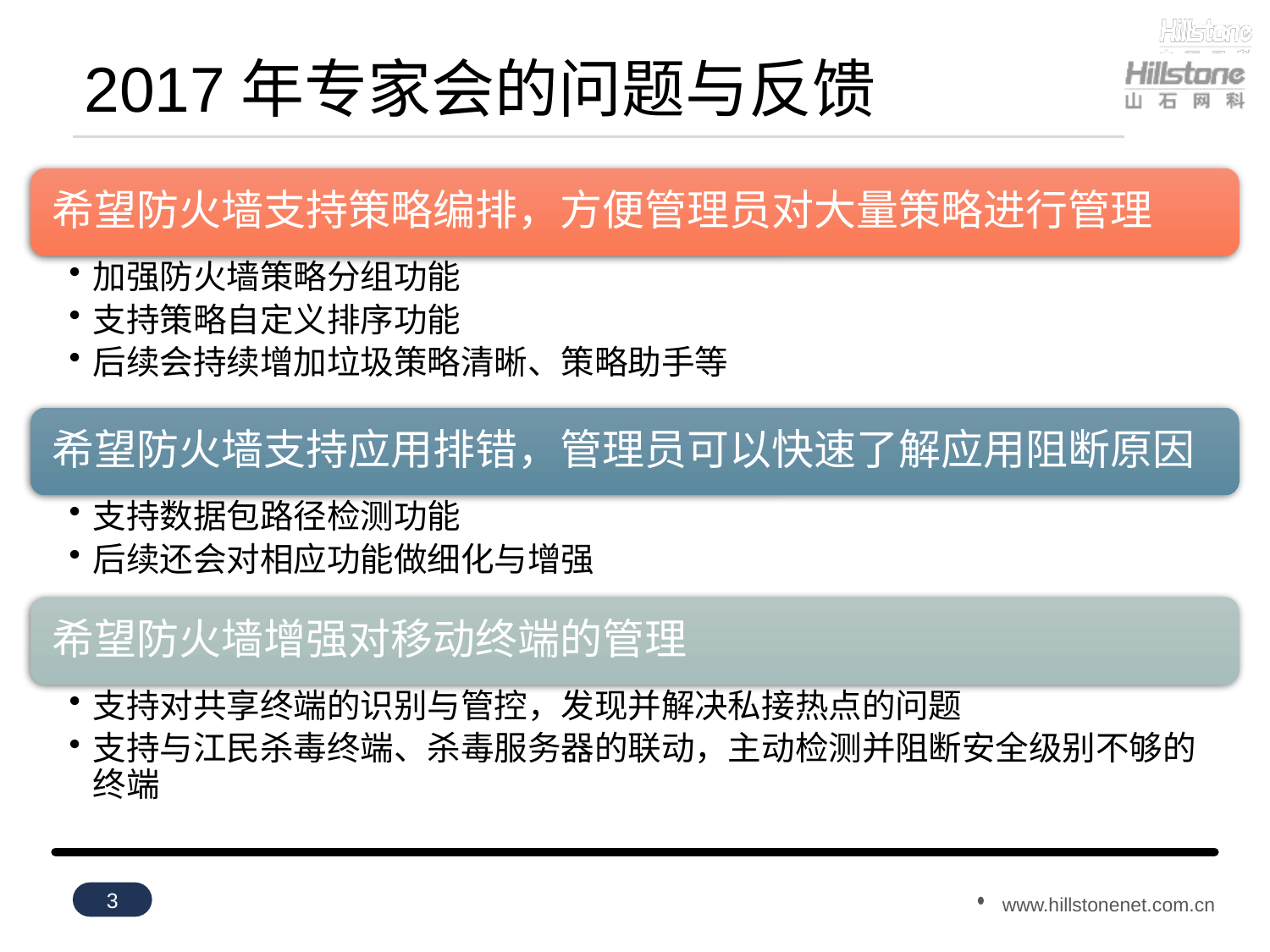

# 2017年专家会的问题与反馈
希望防火墙支持策略编排，方便管理员对大量策略进行管理
加强防火墙策略分组功能
支持策略自定义排序功能
后续会持续增加垃圾策略清晰、策略助手等
希望防火墙支持应用排错，管理员可以快速了解应用阻断原因
支持数据包路径检测功能
后续还会对相应功能做细化与增强
希望防火墙增强对移动终端的管理
支持对共享终端的识别与管控，发现并解决私接热点的问题
支持与江民杀毒终端、杀毒服务器的联动，主动检测并阻断安全级别不够的终端